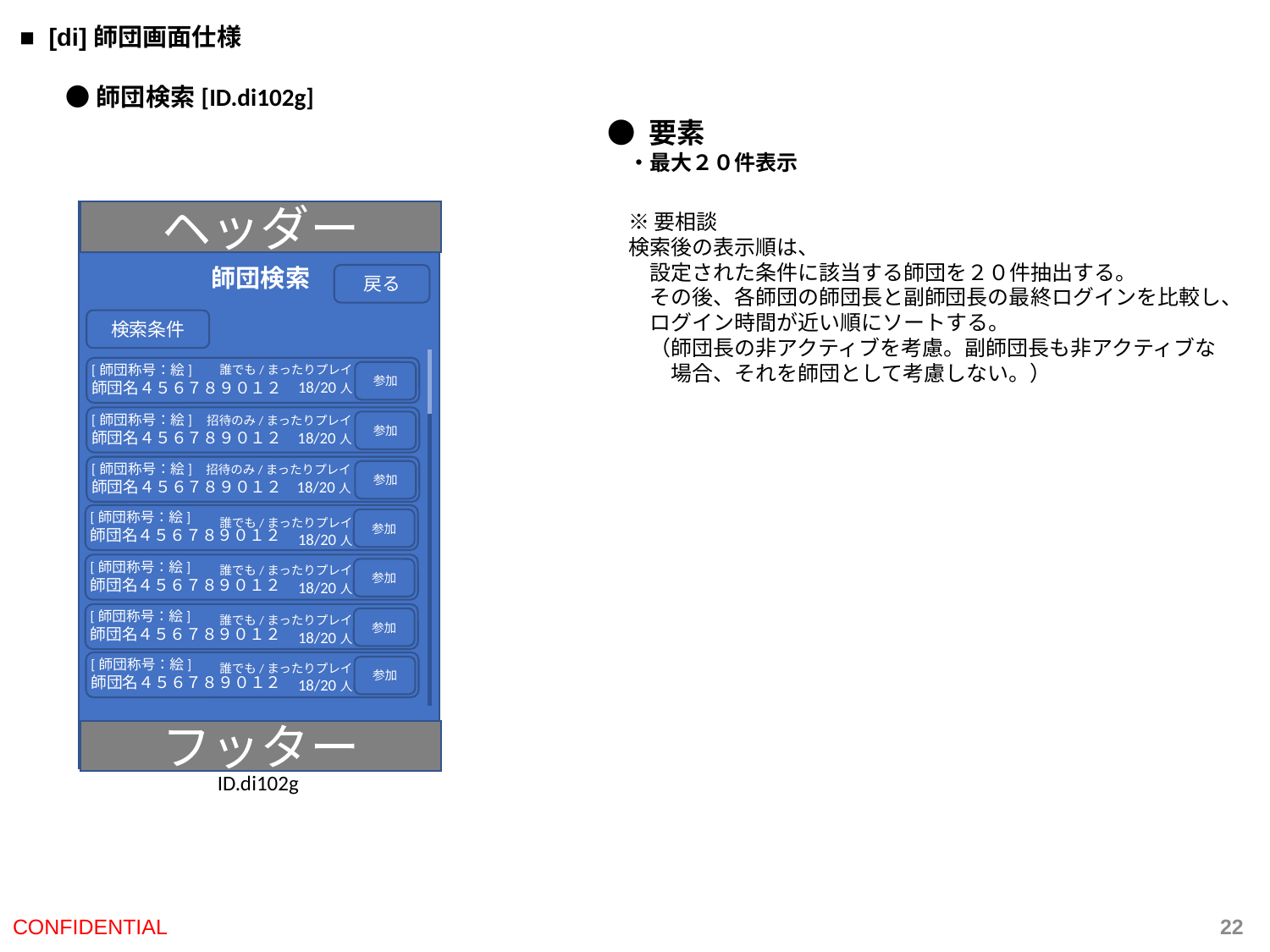

■  [di]師団画面仕様
●師団検索[ID.di102g]
● 要素
　・最大２０件表示

　※ 要相談
　検索後の表示順は、
　　設定された条件に該当する師団を２０件抽出する。
　　その後、各師団の師団長と副師団長の最終ログインを比較し、
　　ログイン時間が近い順にソートする。
　　（師団長の非アクティブを考慮。副師団長も非アクティブな
　　　場合、それを師団として考慮しない。）
ヘッダー

師団検索
戻る
検索条件
[師団称号：絵]
師団名４５６７８９０１２
誰でも/まったりプレイ
18/20人

参加
[師団称号：絵]
師団名４５６７８９０１２
招待のみ/まったりプレイ
18/20人

参加
[師団称号：絵]
師団名４５６７８９０１２
招待のみ/まったりプレイ
18/20人

参加
[師団称号：絵]
師団名４５６７８９０１２

誰でも/まったりプレイ
18/20人
参加
[師団称号：絵]
師団名４５６７８９０１２

誰でも/まったりプレイ
18/20人
参加
[師団称号：絵]
師団名４５６７８９０１２

誰でも/まったりプレイ
18/20人
参加
[師団称号：絵]
師団名４５６７８９０１２

誰でも/まったりプレイ
18/20人
参加
フッター
ID.di102g
CONFIDENTIAL
22